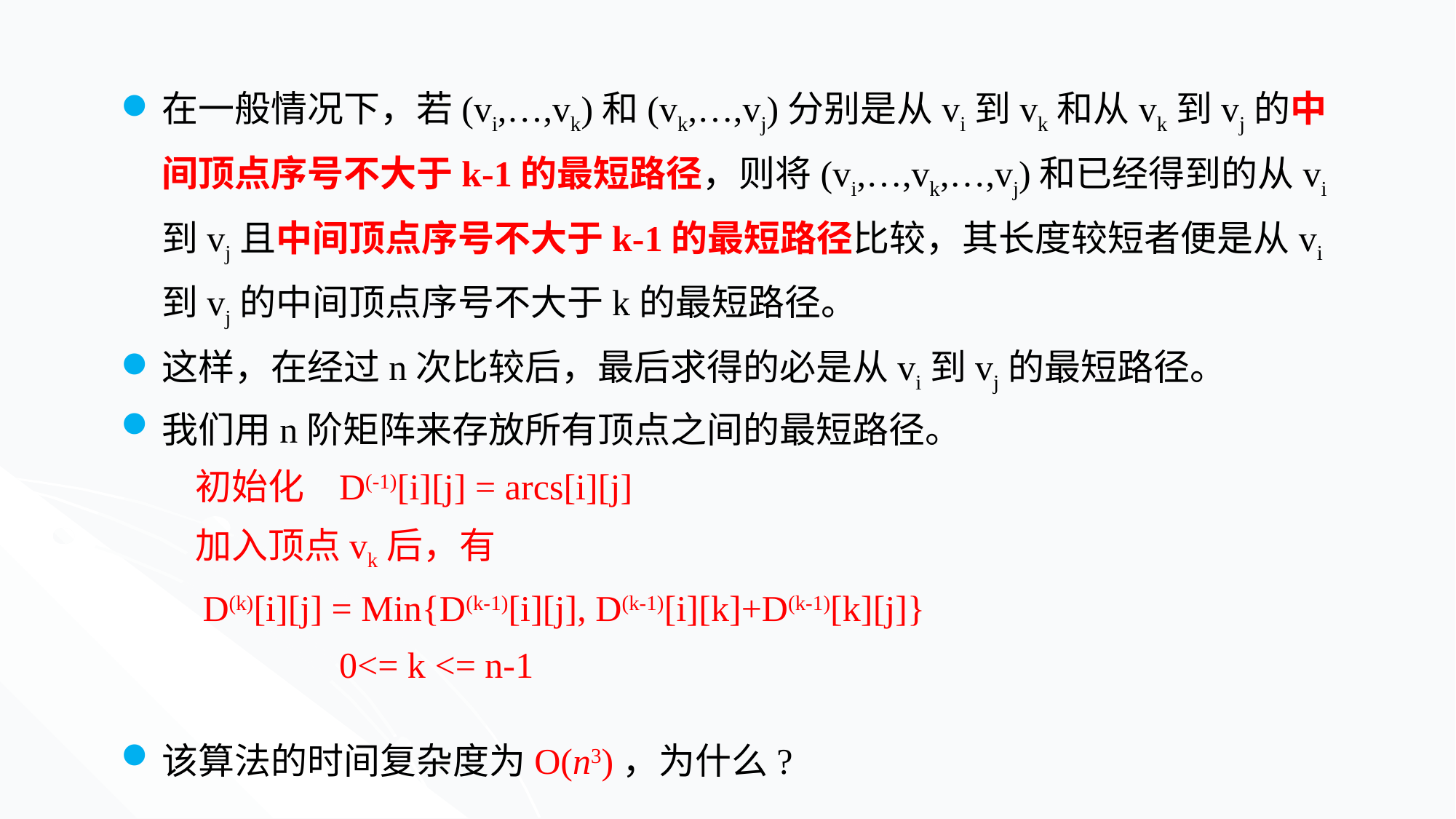

在一般情况下，若(vi,…,vk)和(vk,…,vj)分别是从vi到vk和从vk到vj的中间顶点序号不大于k-1的最短路径，则将(vi,…,vk,…,vj)和已经得到的从vi到vj且中间顶点序号不大于k-1的最短路径比较，其长度较短者便是从vi到vj的中间顶点序号不大于k的最短路径。
这样，在经过n次比较后，最后求得的必是从vi到vj的最短路径。
我们用n阶矩阵来存放所有顶点之间的最短路径。
        初始化	D(-1)[i][j] = arcs[i][j]
        加入顶点vk后，有
         D(k)[i][j] = Min{D(k-1)[i][j], D(k-1)[i][k]+D(k-1)[k][j]}
		0<= k <= n-1

该算法的时间复杂度为O(n3)，为什么?